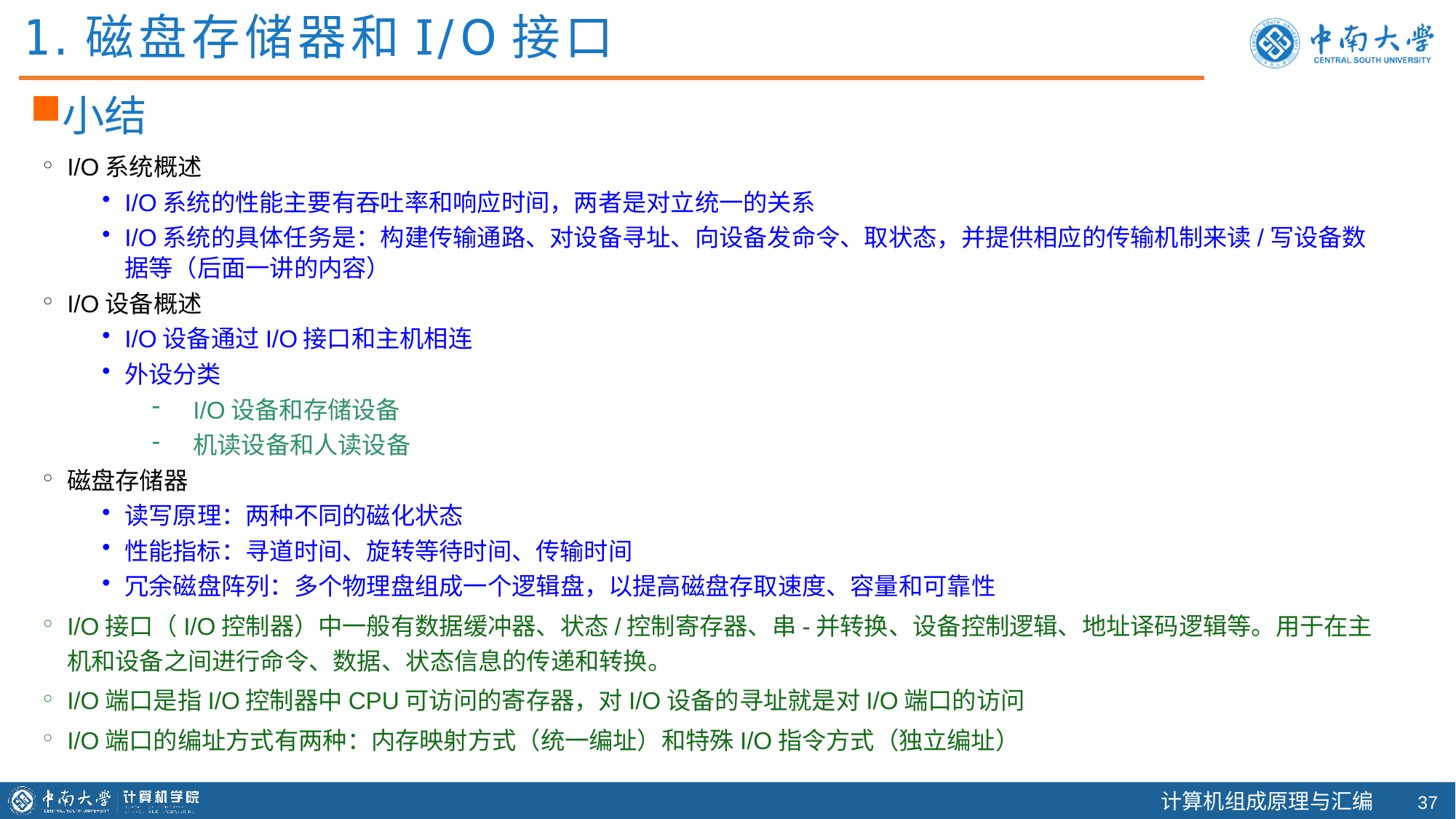

1.磁盘存储器和I/O接口

小结
I/O系统概述
I/O系统的性能主要有吞吐率和响应时间，两者是对立统一的关系
I/O系统的具体任务是：构建传输通路、对设备寻址、向设备发命令、取状态，并提供相应的传输机制来读/写设备数据等（后面一讲的内容）
I/O设备概述
I/O设备通过I/O接口和主机相连
外设分类
I/O设备和存储设备
机读设备和人读设备
磁盘存储器
读写原理：两种不同的磁化状态
性能指标：寻道时间、旋转等待时间、传输时间
冗余磁盘阵列：多个物理盘组成一个逻辑盘，以提高磁盘存取速度、容量和可靠性
I/O接口（I/O控制器）中一般有数据缓冲器、状态/控制寄存器、串-并转换、设备控制逻辑、地址译码逻辑等。用于在主机和设备之间进行命令、数据、状态信息的传递和转换。
I/O端口是指I/O控制器中CPU可访问的寄存器，对I/O设备的寻址就是对I/O端口的访问
I/O端口的编址方式有两种：内存映射方式（统一编址）和特殊I/O指令方式（独立编址）
37